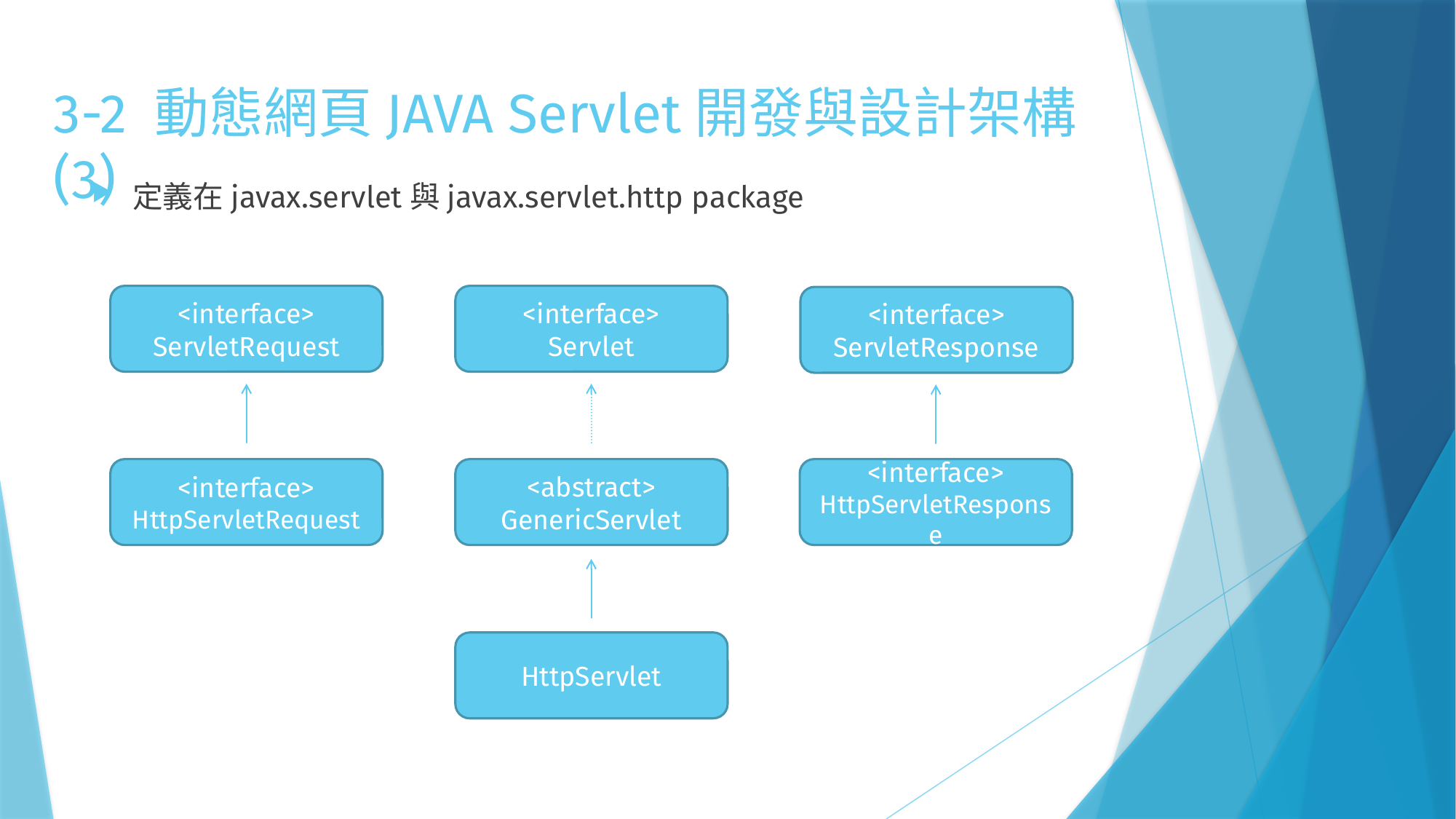

# 3-2 動態網頁JAVA Servlet開發與設計架構(3)
定義在javax.servlet與javax.servlet.http package
<interface>
Servlet
<interface>
ServletRequest
<interface>
ServletResponse
<interface>
HttpServletResponse
<abstract>
GenericServlet
<interface>
HttpServletRequest
HttpServlet